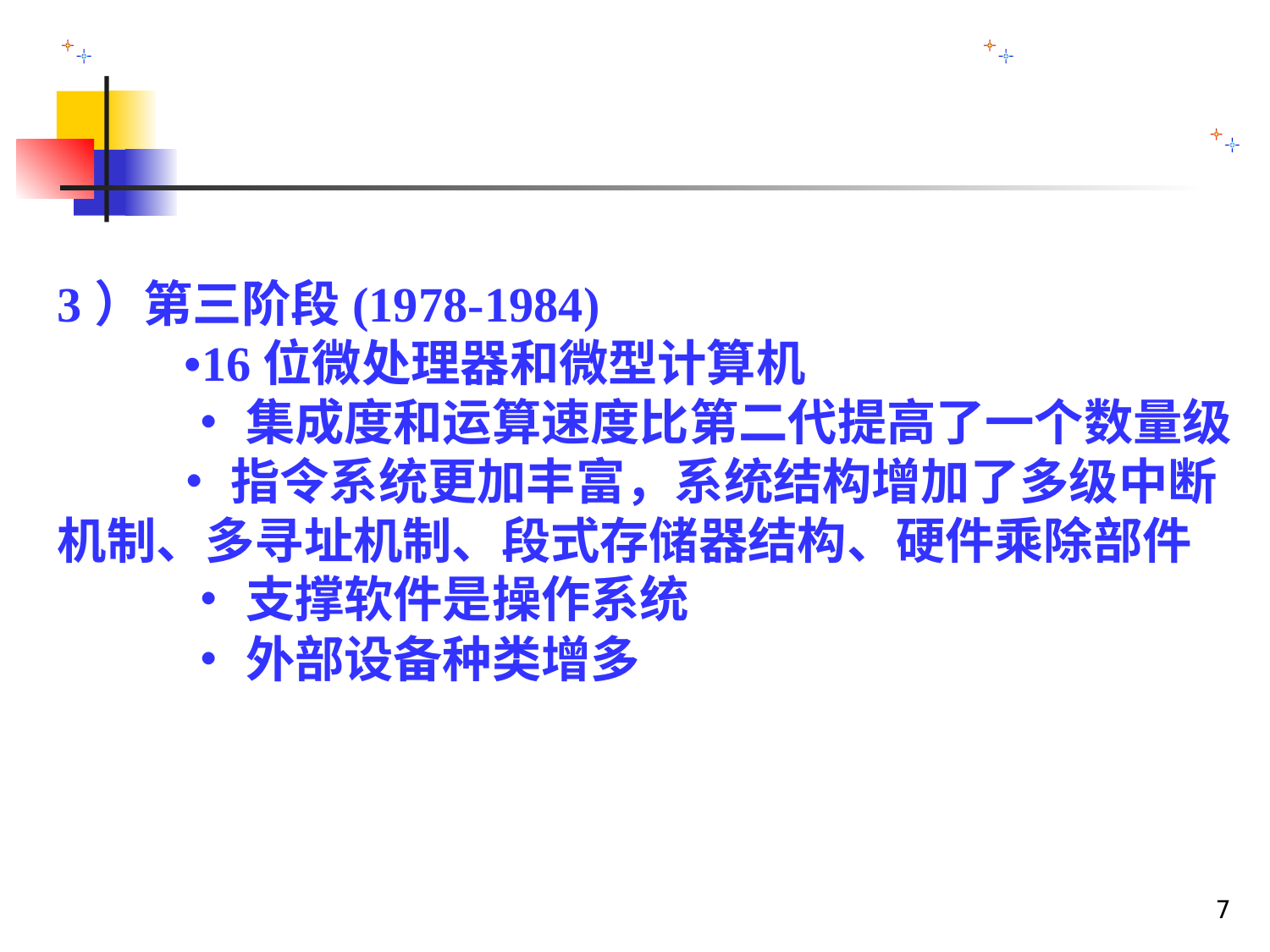

3）第三阶段(1978-1984)
	•16位微处理器和微型计算机
	•集成度和运算速度比第二代提高了一个数量级
          •指令系统更加丰富，系统结构增加了多级中断机制、多寻址机制、段式存储器结构、硬件乘除部件
	•支撑软件是操作系统
	•外部设备种类增多
7